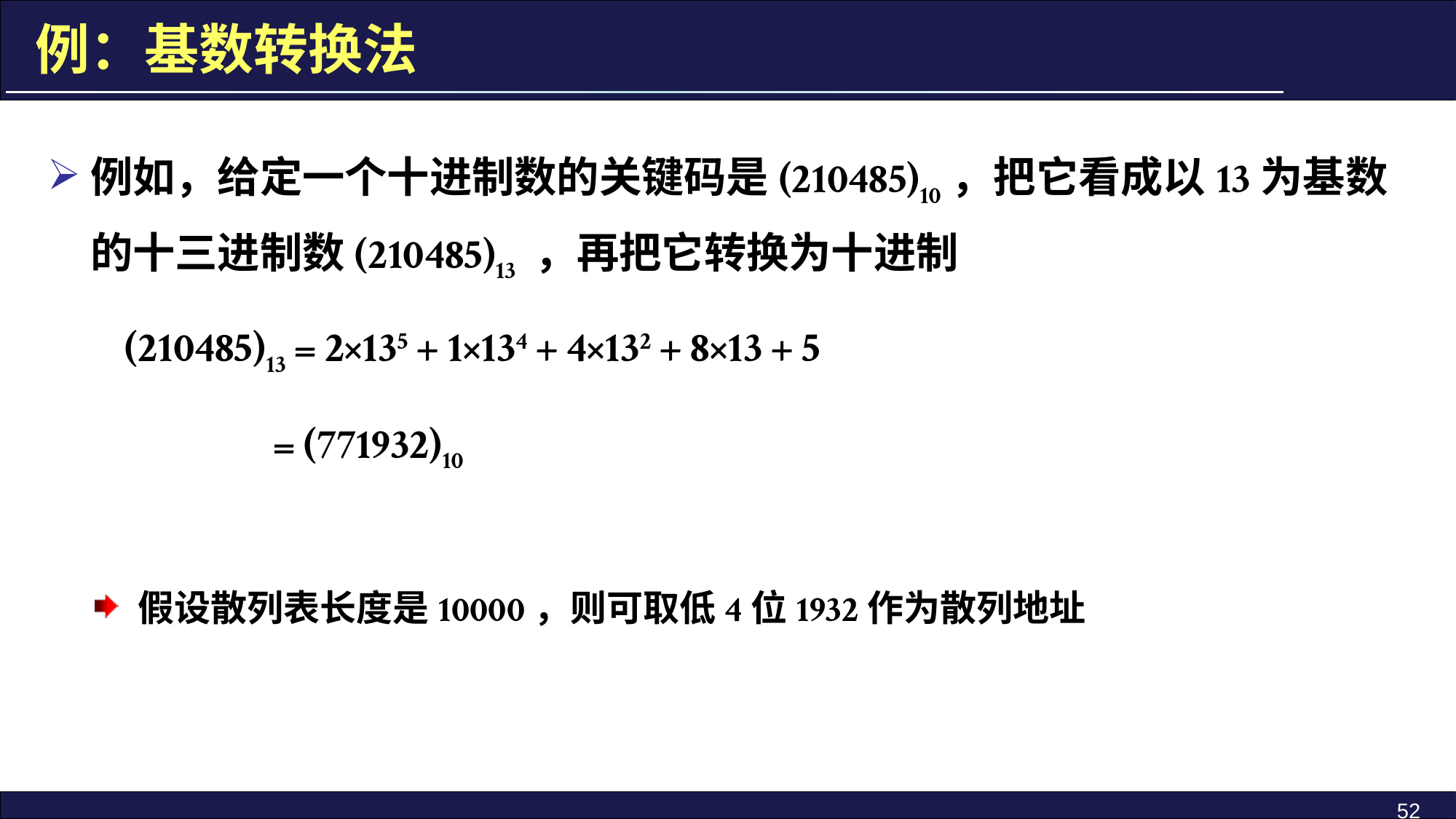

例：基数转换法
例如，给定一个十进制数的关键码是(210485)10，把它看成以13为基数的十三进制数(210485)13 ，再把它转换为十进制
    (210485)13 = 2×135 + 1×134 + 4×132 + 8×13 + 5
                     = (771932)10

假设散列表长度是10000，则可取低4位1932作为散列地址
52